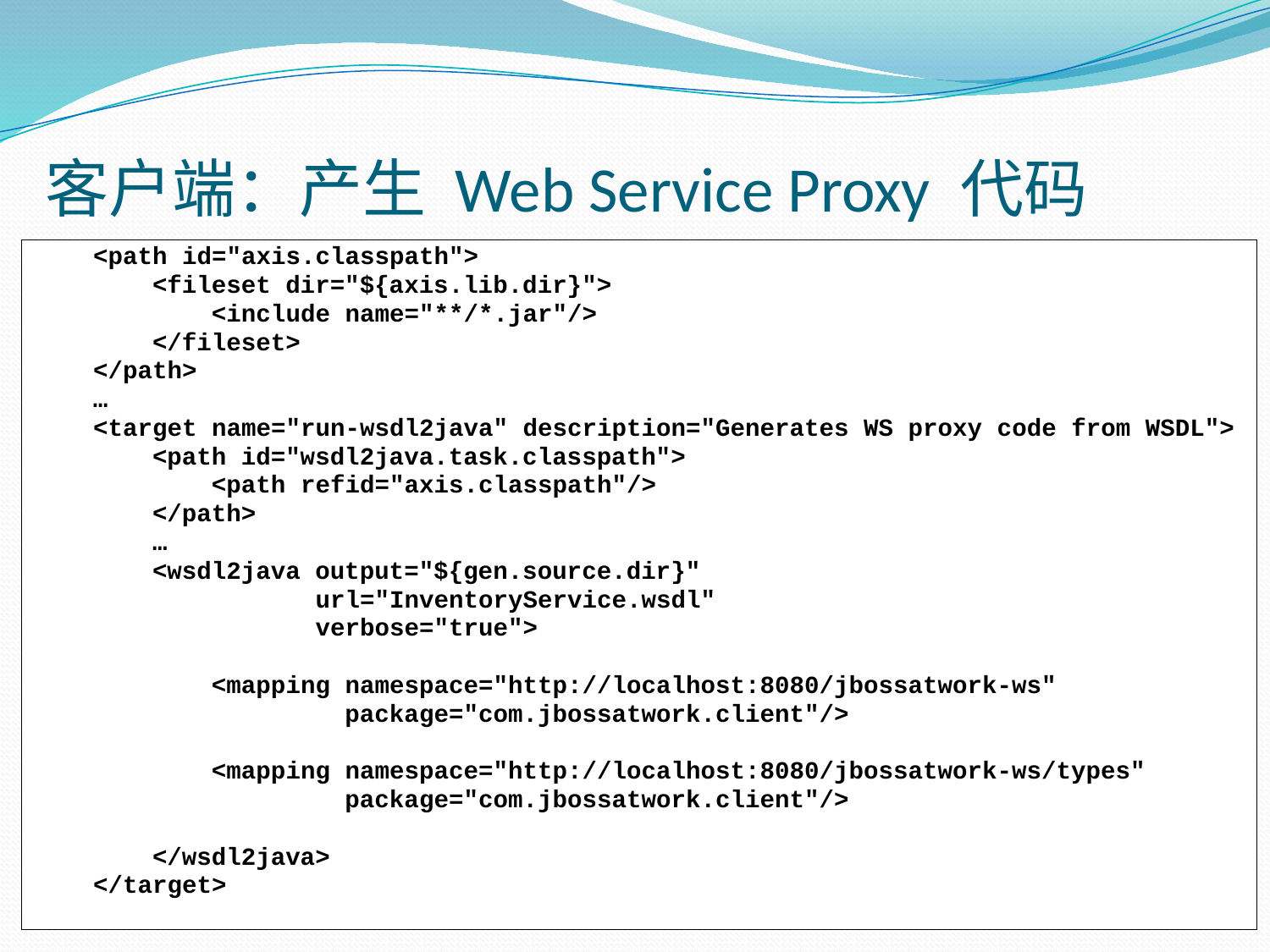

# 客户端：产生 Web Service Proxy 代码
    <path id="axis.classpath">
        <fileset dir="${axis.lib.dir}">
            <include name="**/*.jar"/>
        </fileset>
    </path>
    …
    <target name="run-wsdl2java" description="Generates WS proxy code from WSDL">
        <path id="wsdl2java.task.classpath">
            <path refid="axis.classpath"/>
        </path>
        …
        <wsdl2java output="${gen.source.dir}"
                   url="InventoryService.wsdl"
                   verbose="true">

            <mapping namespace="http://localhost:8080/jbossatwork-ws"
                     package="com.jbossatwork.client"/>

            <mapping namespace="http://localhost:8080/jbossatwork-ws/types"
                     package="com.jbossatwork.client"/>

        </wsdl2java>
    </target>